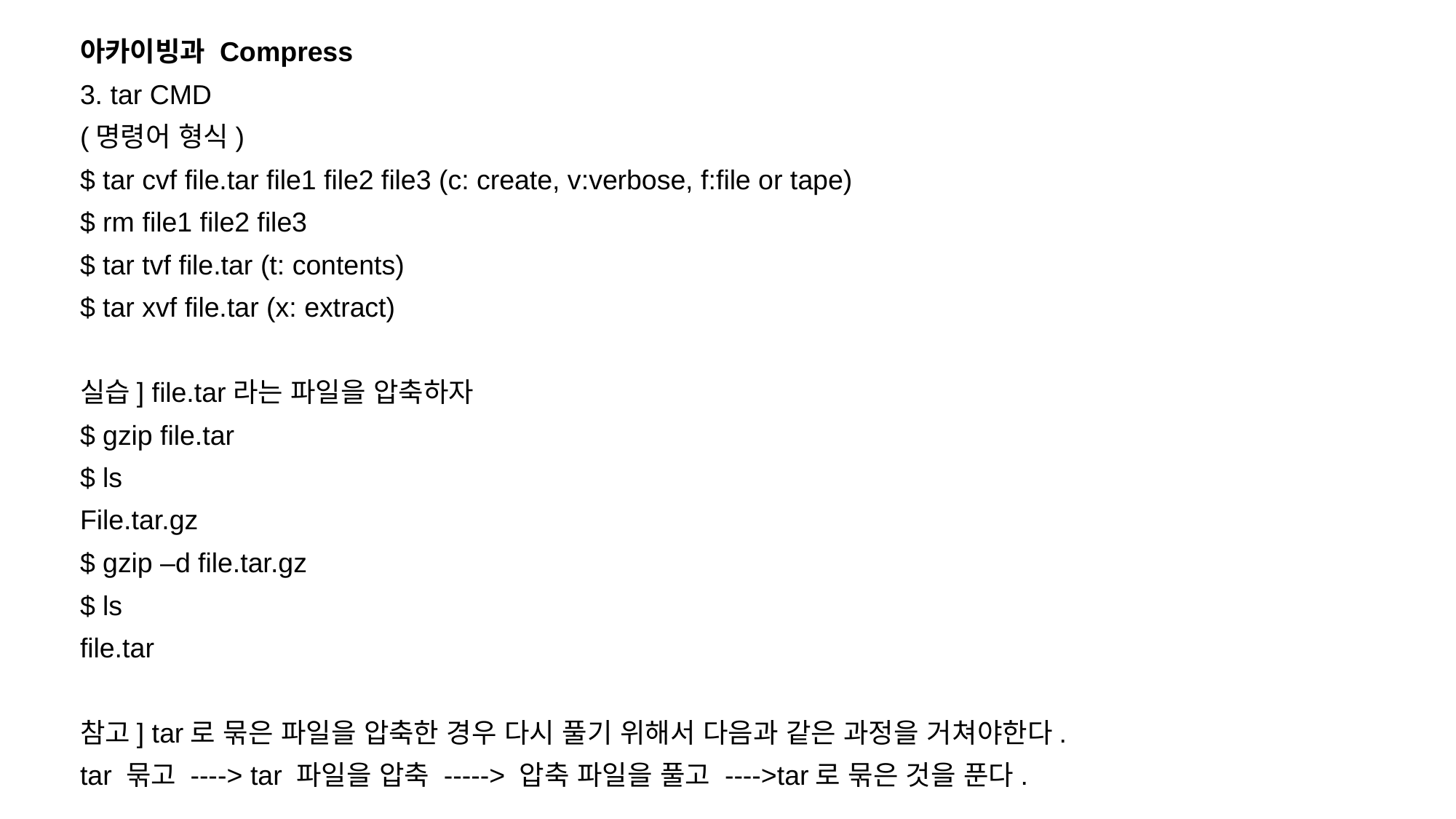

아카이빙과 Compress
3. tar CMD
(명령어 형식)
$ tar cvf file.tar file1 file2 file3 (c: create, v:verbose, f:file or tape)
$ rm file1 file2 file3
$ tar tvf file.tar (t: contents)
$ tar xvf file.tar (x: extract)

실습] file.tar라는 파일을 압축하자
$ gzip file.tar
$ ls
File.tar.gz
$ gzip –d file.tar.gz
$ ls
file.tar

참고] tar로 묶은 파일을 압축한 경우 다시 풀기 위해서 다음과 같은 과정을 거쳐야한다.
tar 묶고 ----> tar 파일을 압축 -----> 압축 파일을 풀고 ---->tar로 묶은 것을 푼다.